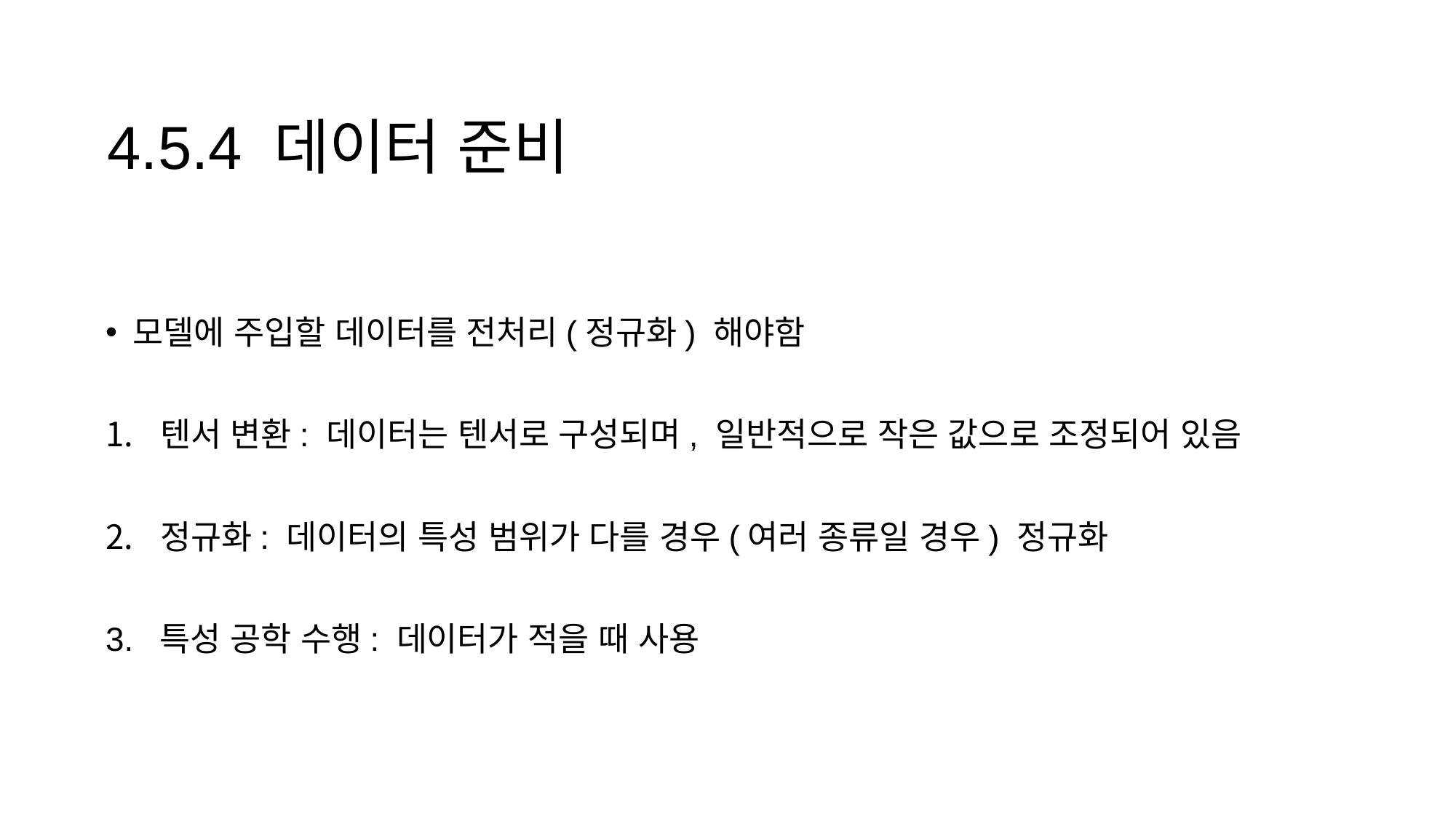

# 4.5.4 데이터 준비
모델에 주입할 데이터를 전처리(정규화) 해야함

텐서 변환: 데이터는 텐서로 구성되며, 일반적으로 작은 값으로 조정되어 있음

정규화: 데이터의 특성 범위가 다를 경우(여러 종류일 경우) 정규화

3.  특성 공학 수행: 데이터가 적을 때 사용